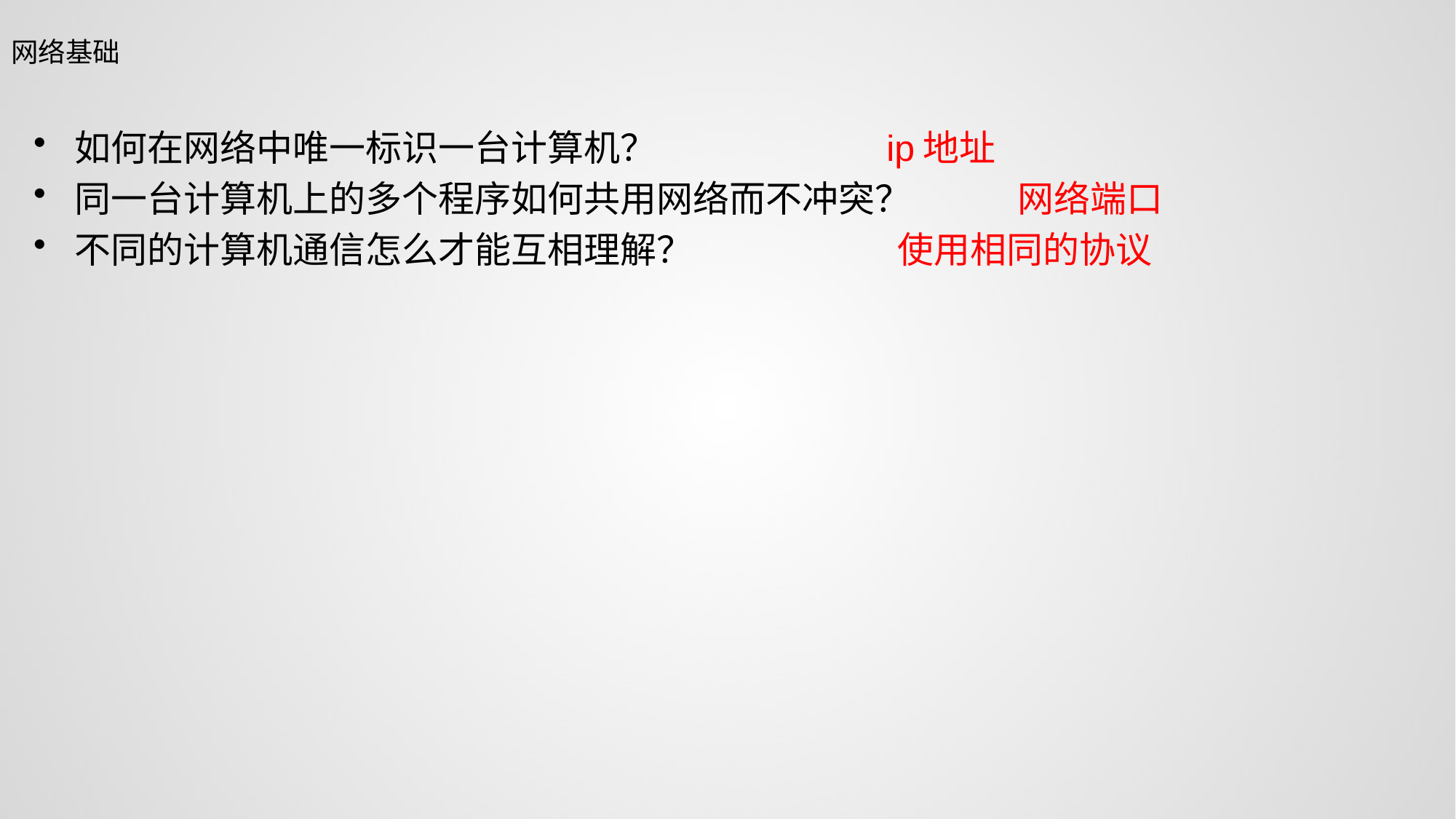

网络基础
如何在网络中唯一标识一台计算机？                           ip地址
同一台计算机上的多个程序如何共用网络而不冲突？             网络端口
不同的计算机通信怎么才能互相理解？                         使用相同的协议